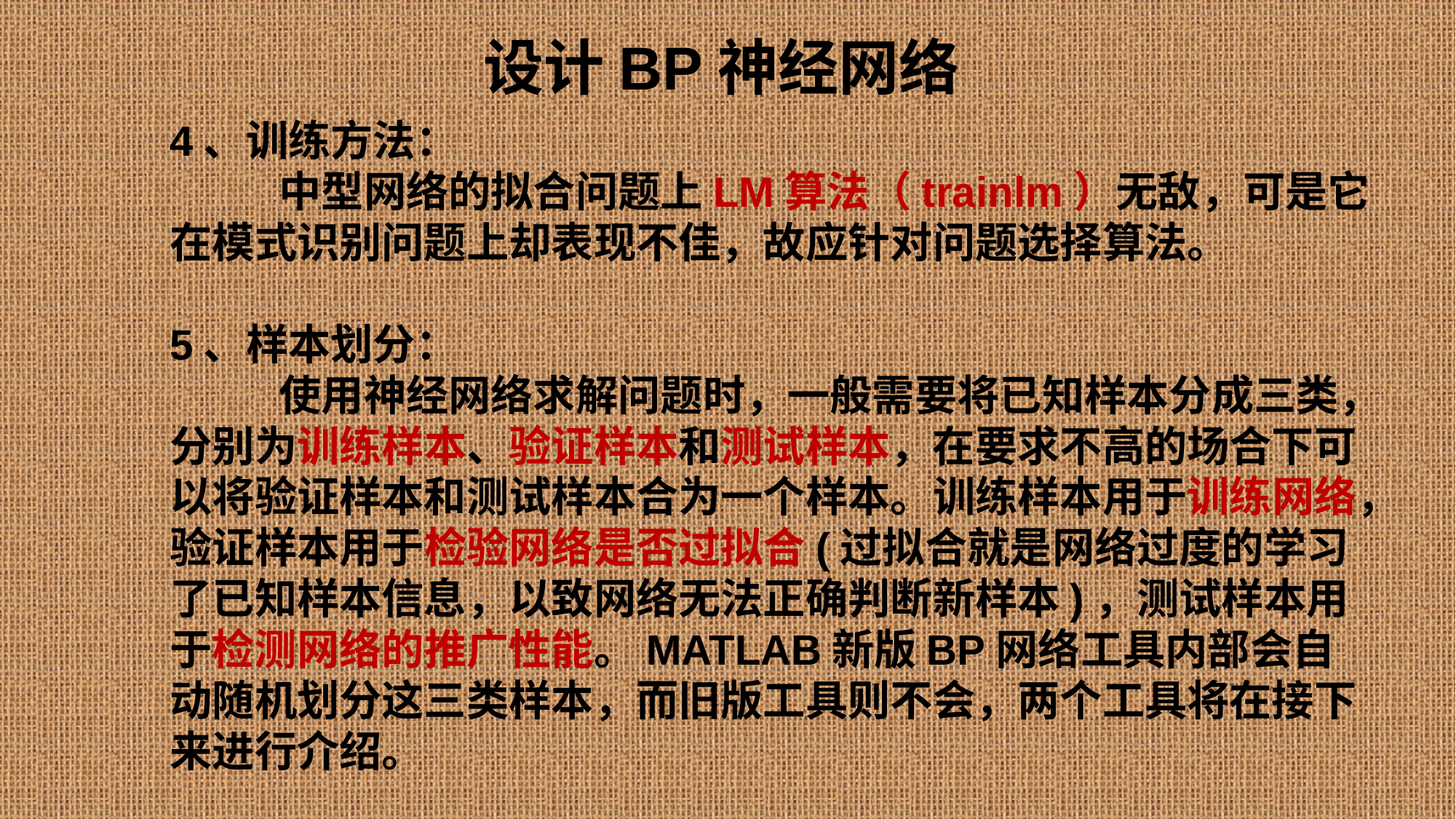

设计BP神经网络
4、训练方法：
	中型网络的拟合问题上LM算法（trainlm）无敌，可是它在模式识别问题上却表现不佳，故应针对问题选择算法。

5、样本划分：
	使用神经网络求解问题时，一般需要将已知样本分成三类，分别为训练样本、验证样本和测试样本，在要求不高的场合下可以将验证样本和测试样本合为一个样本。训练样本用于训练网络，验证样本用于检验网络是否过拟合(过拟合就是网络过度的学习了已知样本信息，以致网络无法正确判断新样本)，测试样本用于检测网络的推广性能。MATLAB新版BP网络工具内部会自动随机划分这三类样本，而旧版工具则不会，两个工具将在接下来进行介绍。